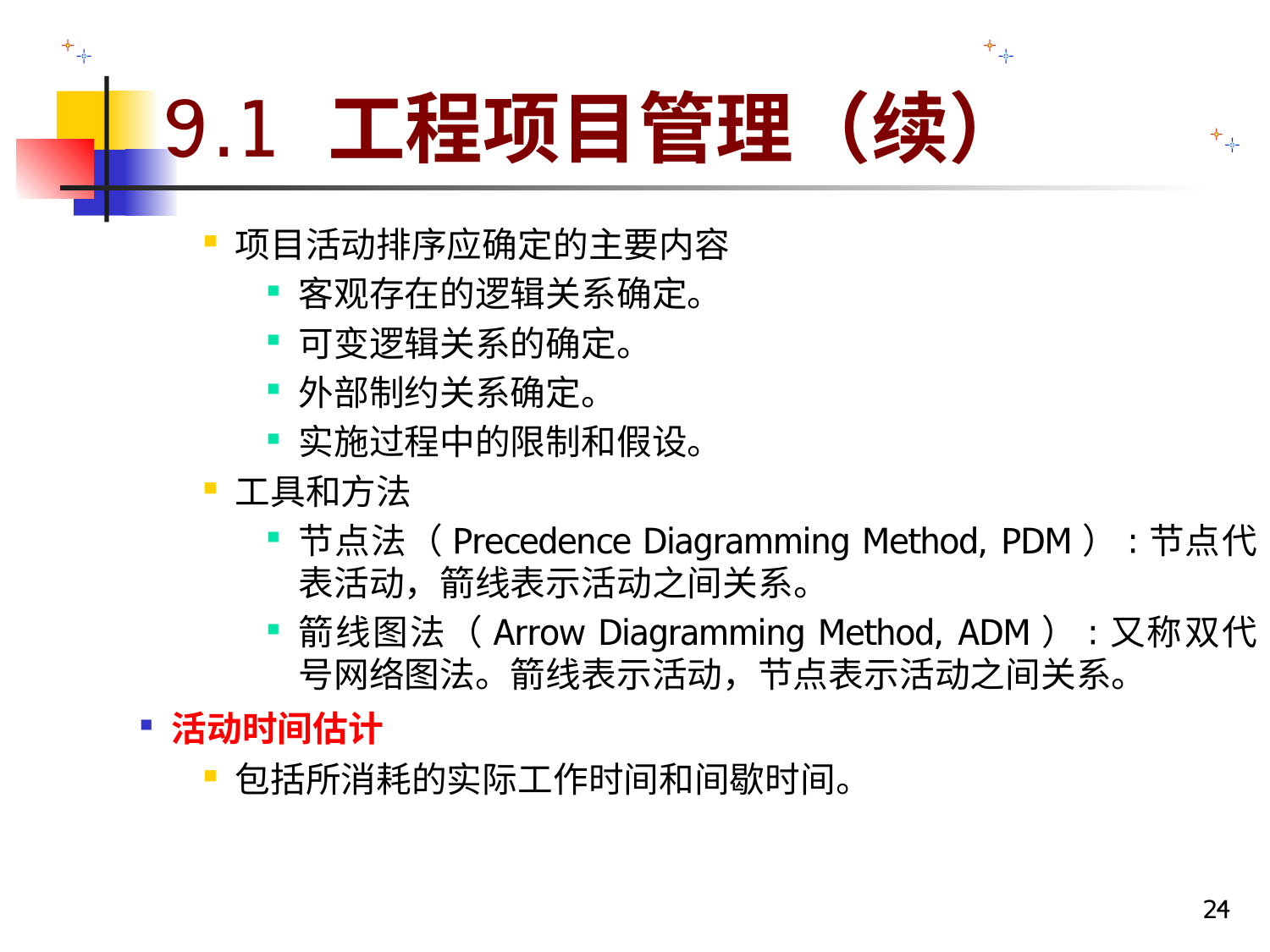

# 9.1 工程项目管理（续）
项目活动排序应确定的主要内容
客观存在的逻辑关系确定。
可变逻辑关系的确定。
外部制约关系确定。
实施过程中的限制和假设。
工具和方法
节点法（Precedence Diagramming Method, PDM）:节点代表活动，箭线表示活动之间关系。
箭线图法（Arrow Diagramming Method, ADM）:又称双代号网络图法。箭线表示活动，节点表示活动之间关系。
活动时间估计
包括所消耗的实际工作时间和间歇时间。
24